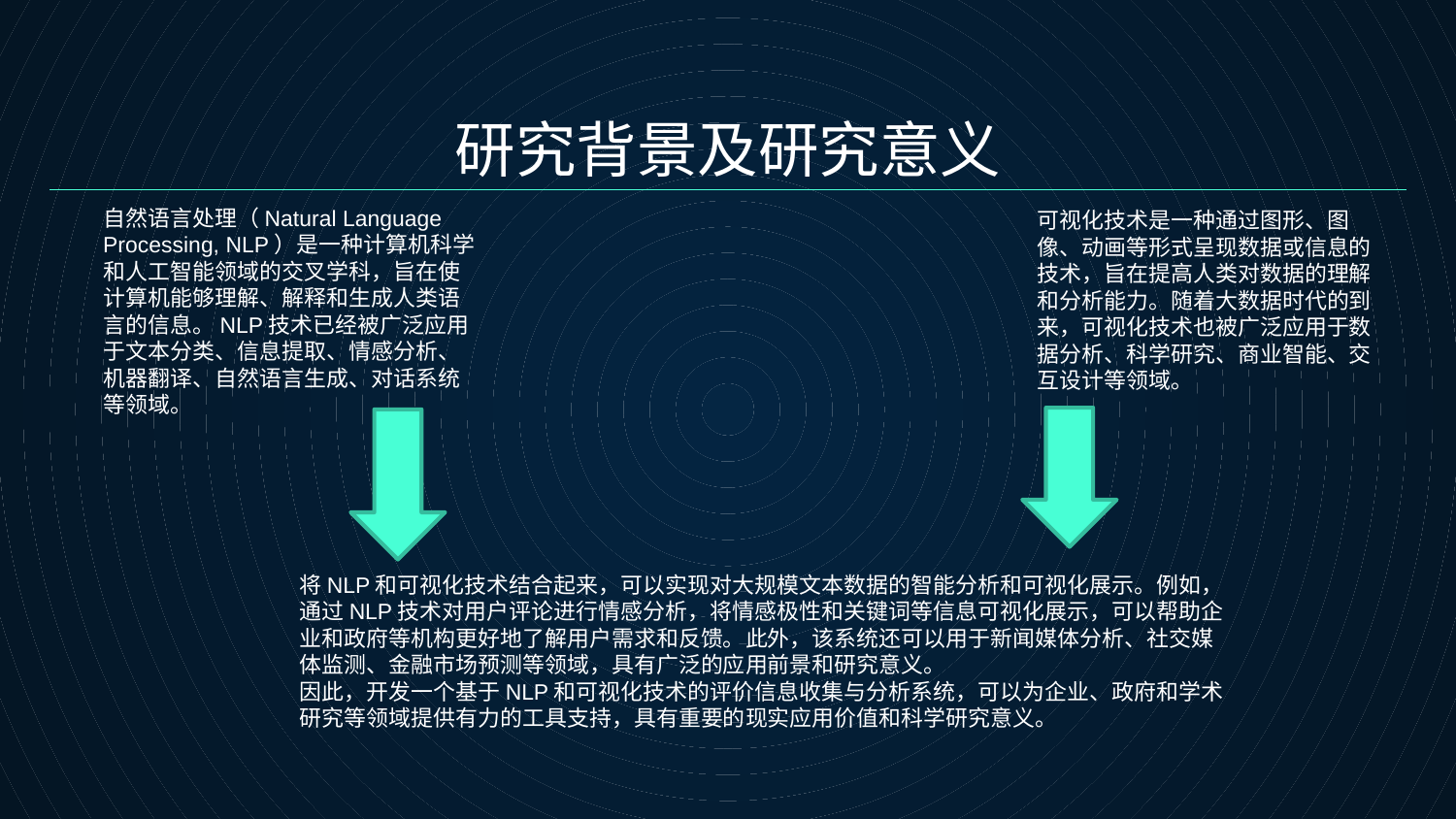

研究背景及研究意义
自然语言处理（Natural Language Processing, NLP）是一种计算机科学和人工智能领域的交叉学科，旨在使计算机能够理解、解释和生成人类语言的信息。NLP技术已经被广泛应用于文本分类、信息提取、情感分析、机器翻译、自然语言生成、对话系统等领域。
可视化技术是一种通过图形、图像、动画等形式呈现数据或信息的技术，旨在提高人类对数据的理解和分析能力。随着大数据时代的到来，可视化技术也被广泛应用于数据分析、科学研究、商业智能、交互设计等领域。

将NLP和可视化技术结合起来，可以实现对大规模文本数据的智能分析和可视化展示。例如，通过NLP技术对用户评论进行情感分析，将情感极性和关键词等信息可视化展示，可以帮助企业和政府等机构更好地了解用户需求和反馈。此外，该系统还可以用于新闻媒体分析、社交媒体监测、金融市场预测等领域，具有广泛的应用前景和研究意义。
因此，开发一个基于NLP和可视化技术的评价信息收集与分析系统，可以为企业、政府和学术研究等领域提供有力的工具支持，具有重要的现实应用价值和科学研究意义。